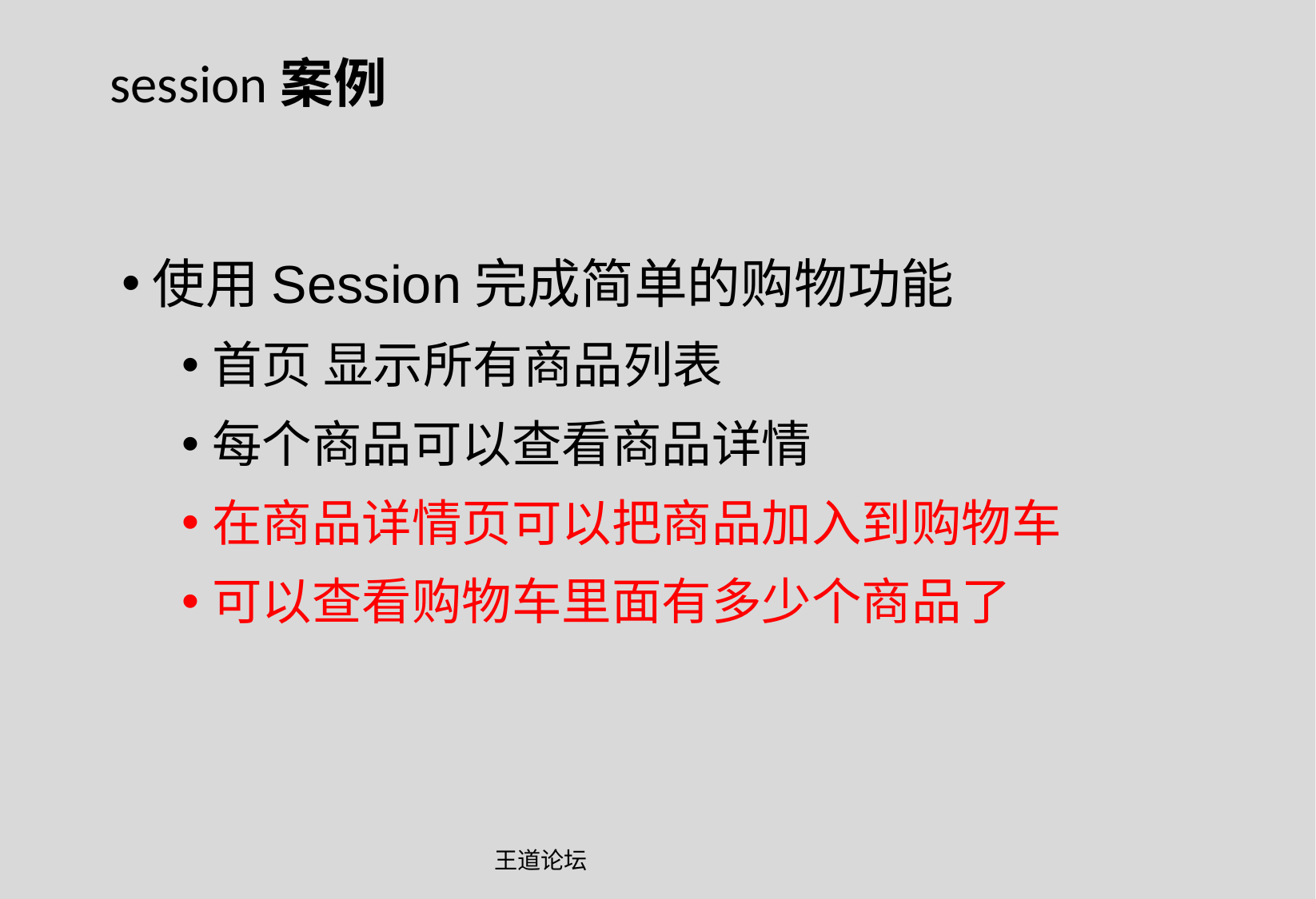

session案例
使用Session完成简单的购物功能
首页 显示所有商品列表
每个商品可以查看商品详情
在商品详情页可以把商品加入到购物车
可以查看购物车里面有多少个商品了
王道论坛